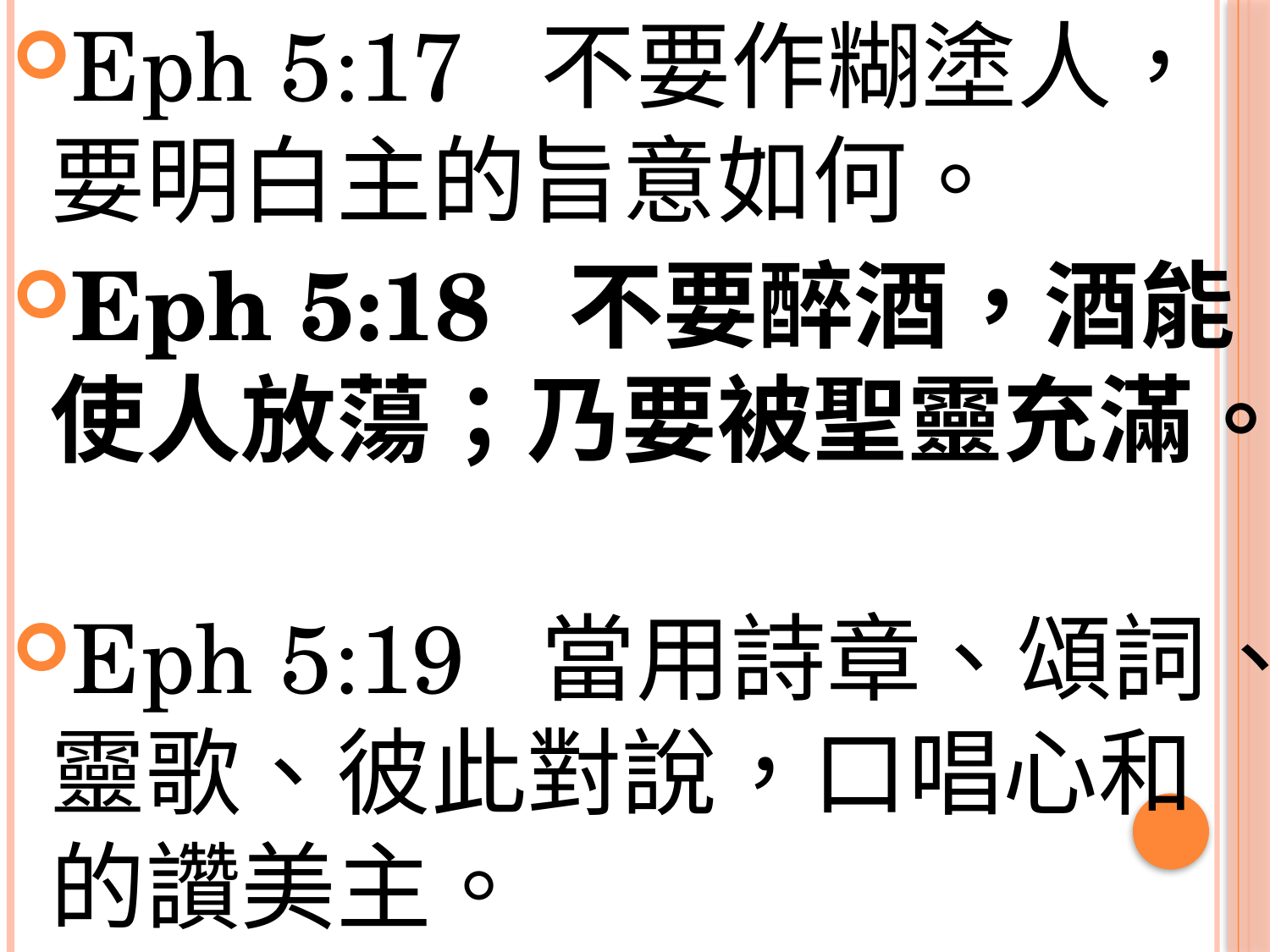

Eph 5:17  不要作糊塗人，要明白主的旨意如何。
Eph 5:18  不要醉酒，酒能使人放蕩；乃要被聖靈充滿。
Eph 5:19  當用詩章、頌詞、靈歌、彼此對說，口唱心和的讚美主。